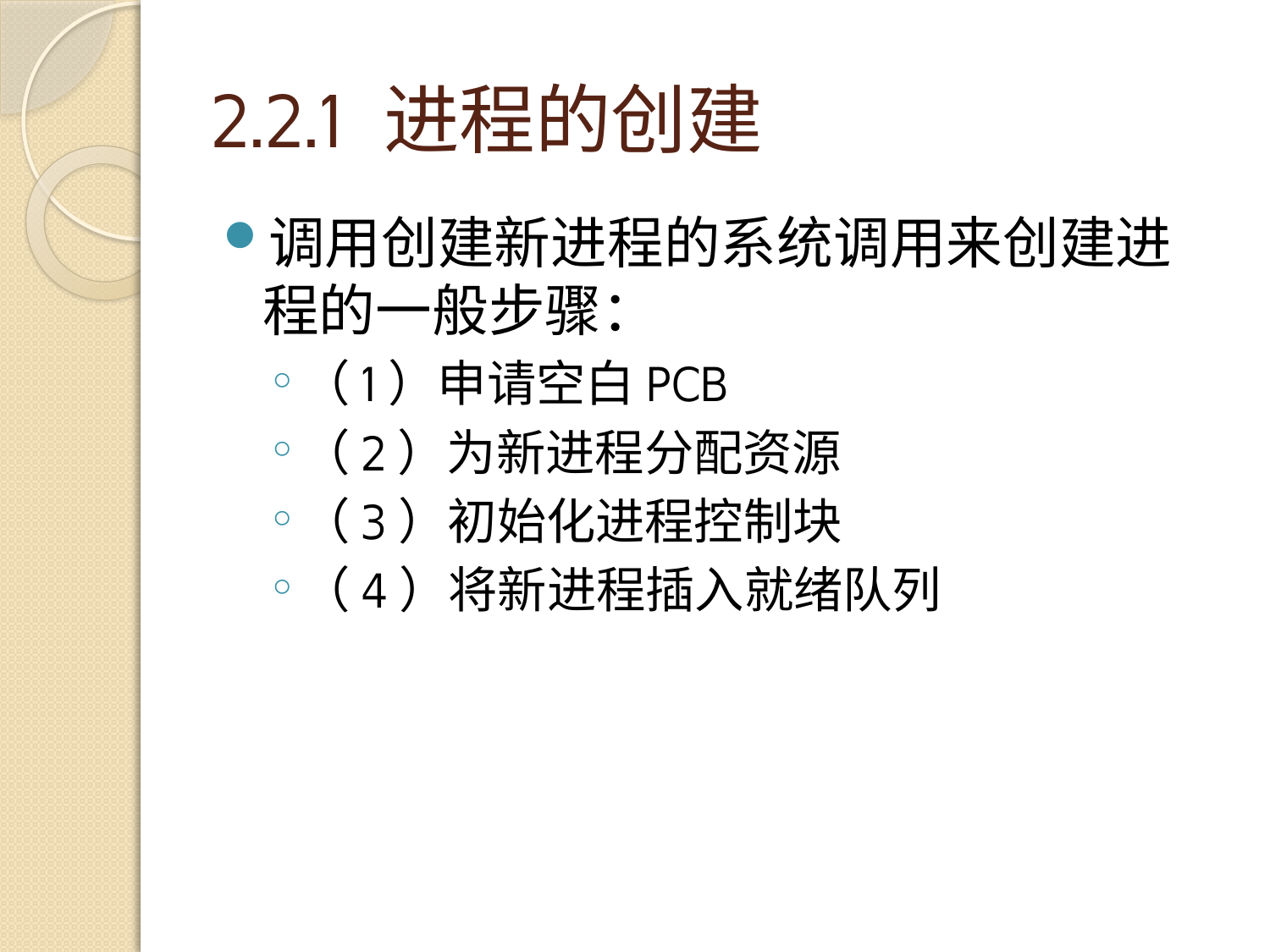

# 2.2.1 进程的创建
调用创建新进程的系统调用来创建进程的一般步骤：
（1）申请空白PCB
（2）为新进程分配资源
（3）初始化进程控制块
（4）将新进程插入就绪队列